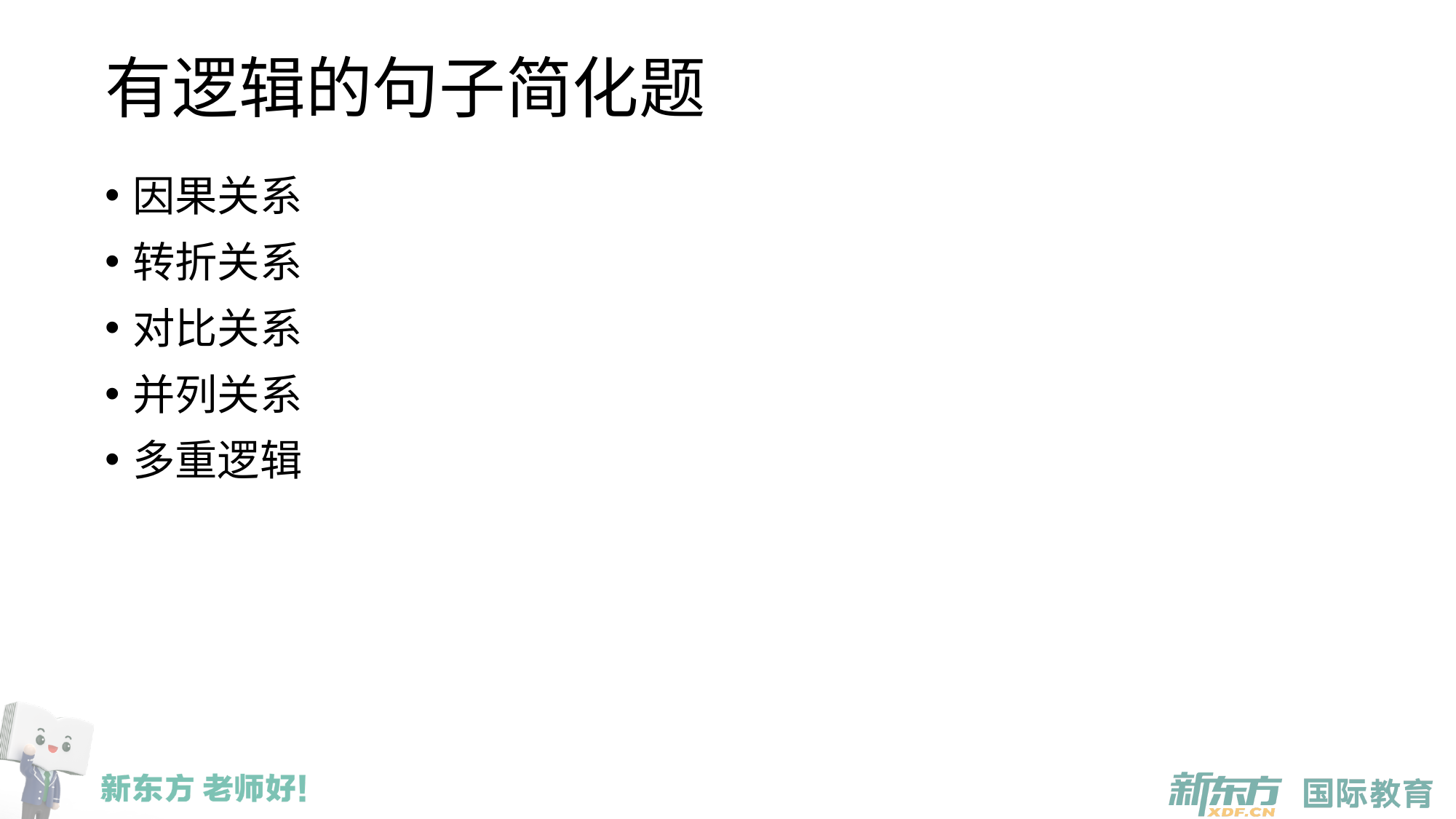

# 有逻辑的句子简化题
因果关系
转折关系
对比关系
并列关系
多重逻辑